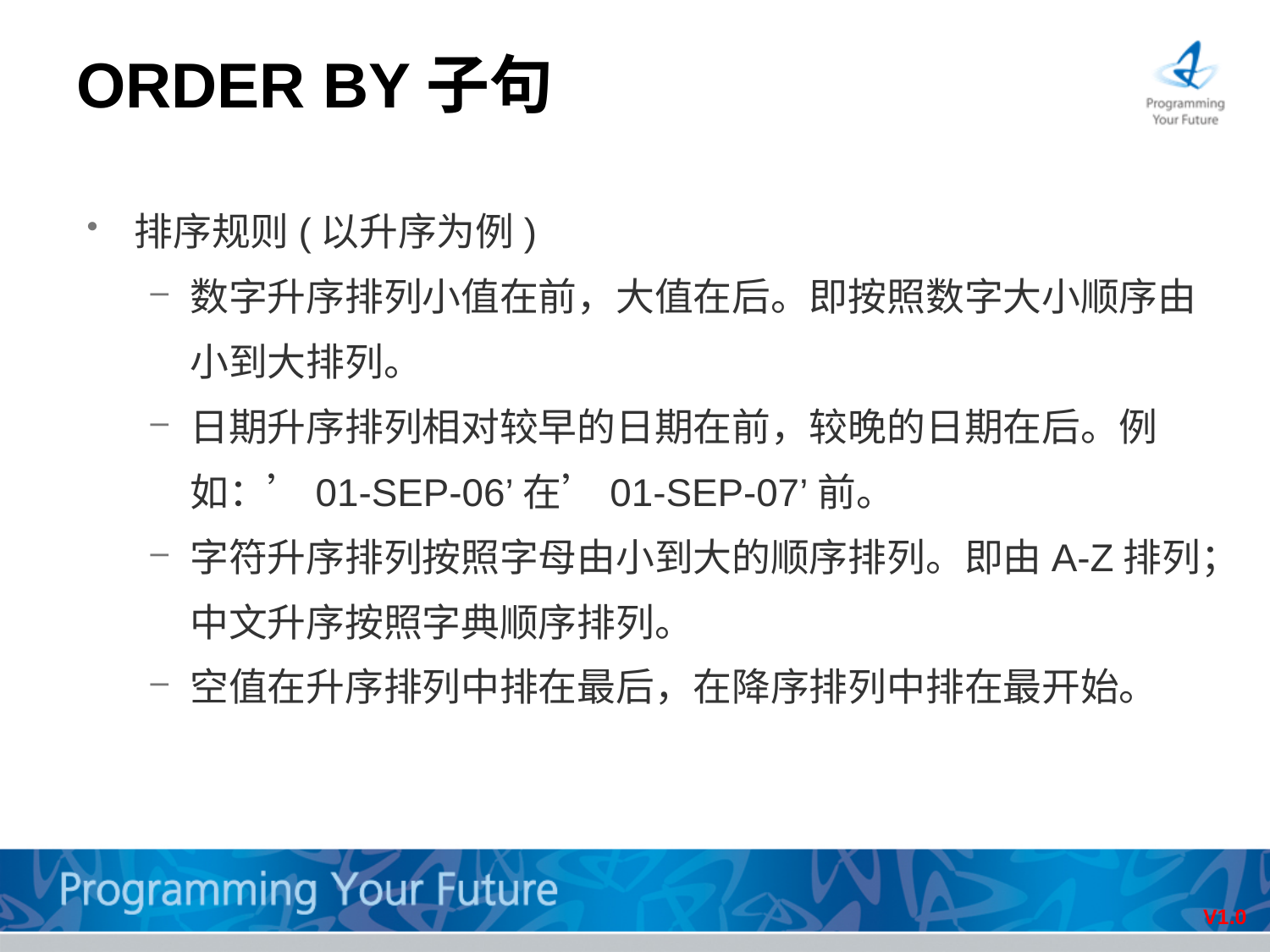

# ORDER BY子句
排序规则(以升序为例)
数字升序排列小值在前，大值在后。即按照数字大小顺序由小到大排列。
日期升序排列相对较早的日期在前，较晚的日期在后。例如：’01-SEP-06’在’01-SEP-07’前。
字符升序排列按照字母由小到大的顺序排列。即由A-Z排列；中文升序按照字典顺序排列。
空值在升序排列中排在最后，在降序排列中排在最开始。